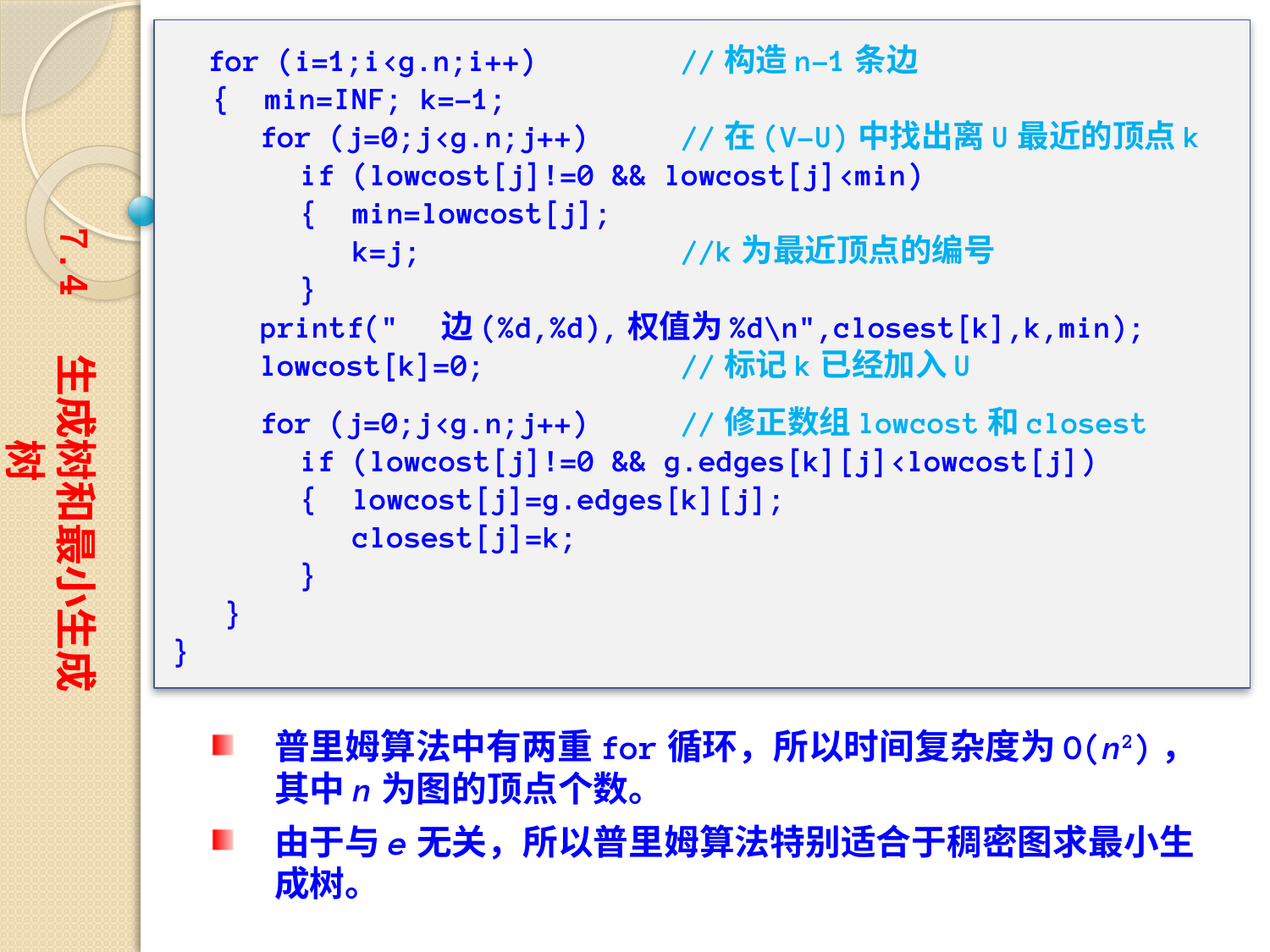

for (i=1;i<g.n;i++)		//构造n-1条边
　{  min=INF; k=-1;
     for (j=0;j<g.n;j++)	//在(V-U)中找出离U最近的顶点k
	if (lowcost[j]!=0 && lowcost[j]<min)
	{  min=lowcost[j];
	   k=j;			//k为最近顶点的编号
	}
     printf("  边(%d,%d),权值为%d\n",closest[k],k,min);
     lowcost[k]=0;		//标记k已经加入U
     for (j=0;j<g.n;j++)	//修正数组lowcost和closest
	if (lowcost[j]!=0 && g.edges[k][j]<lowcost[j])
	{  lowcost[j]=g.edges[k][j];
	   closest[j]=k;
	}
   }
}
7.4  生成树和最小生成树
普里姆算法中有两重for循环，所以时间复杂度为O(n2)，其中n为图的顶点个数。
由于与e无关，所以普里姆算法特别适合于稠密图求最小生成树。